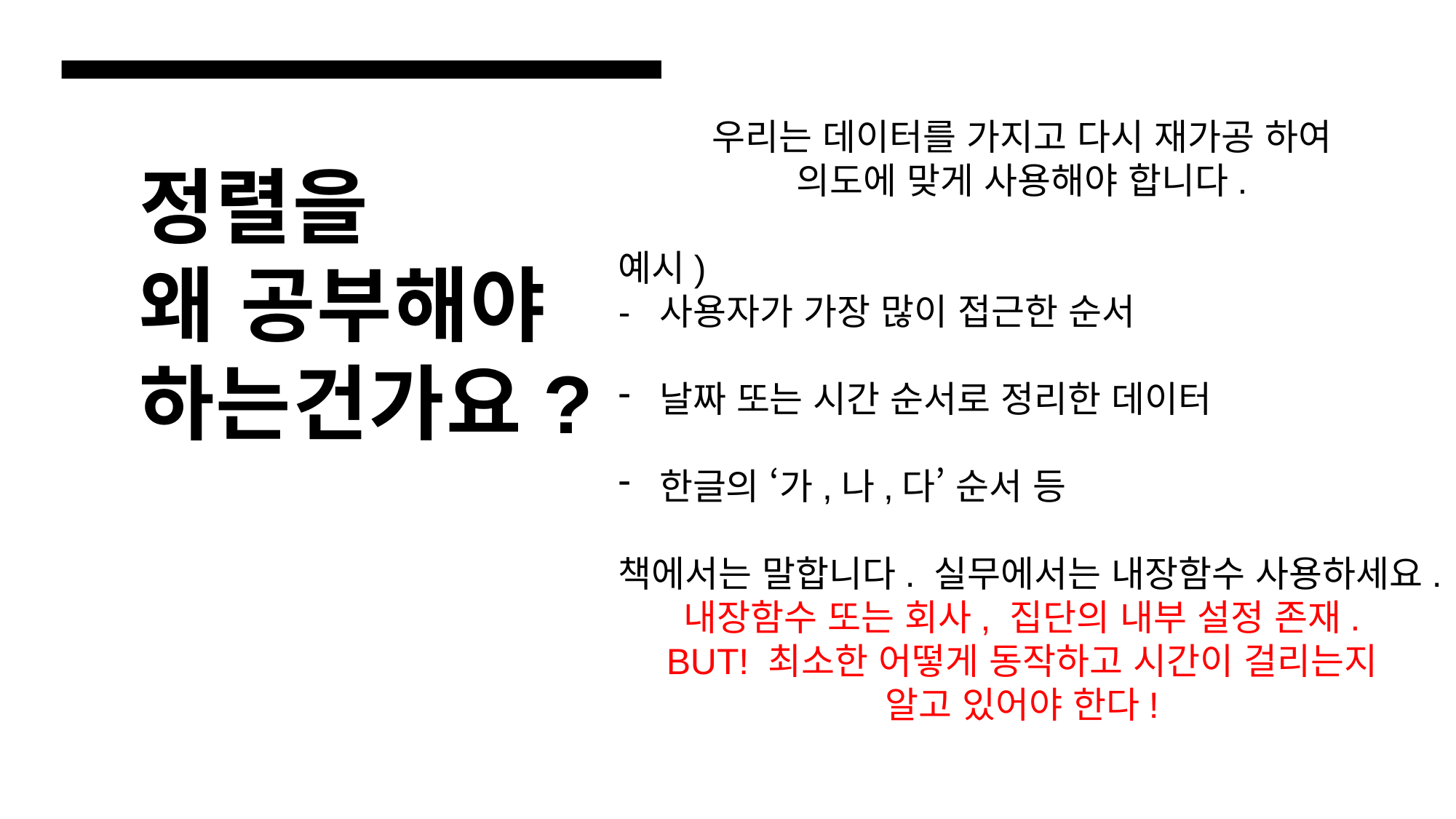

우리는 데이터를 가지고 다시 재가공 하여
의도에 맞게 사용해야 합니다.

예시)
-  사용자가 가장 많이 접근한 순서

날짜 또는 시간 순서로 정리한 데이터

한글의 ‘가,나,다’ 순서 등

책에서는 말합니다. 실무에서는 내장함수 사용하세요.
내장함수 또는 회사, 집단의 내부 설정 존재.
BUT! 최소한 어떻게 동작하고 시간이 걸리는지
알고 있어야 한다!

# 정렬을 왜 공부해야 하는건가요?